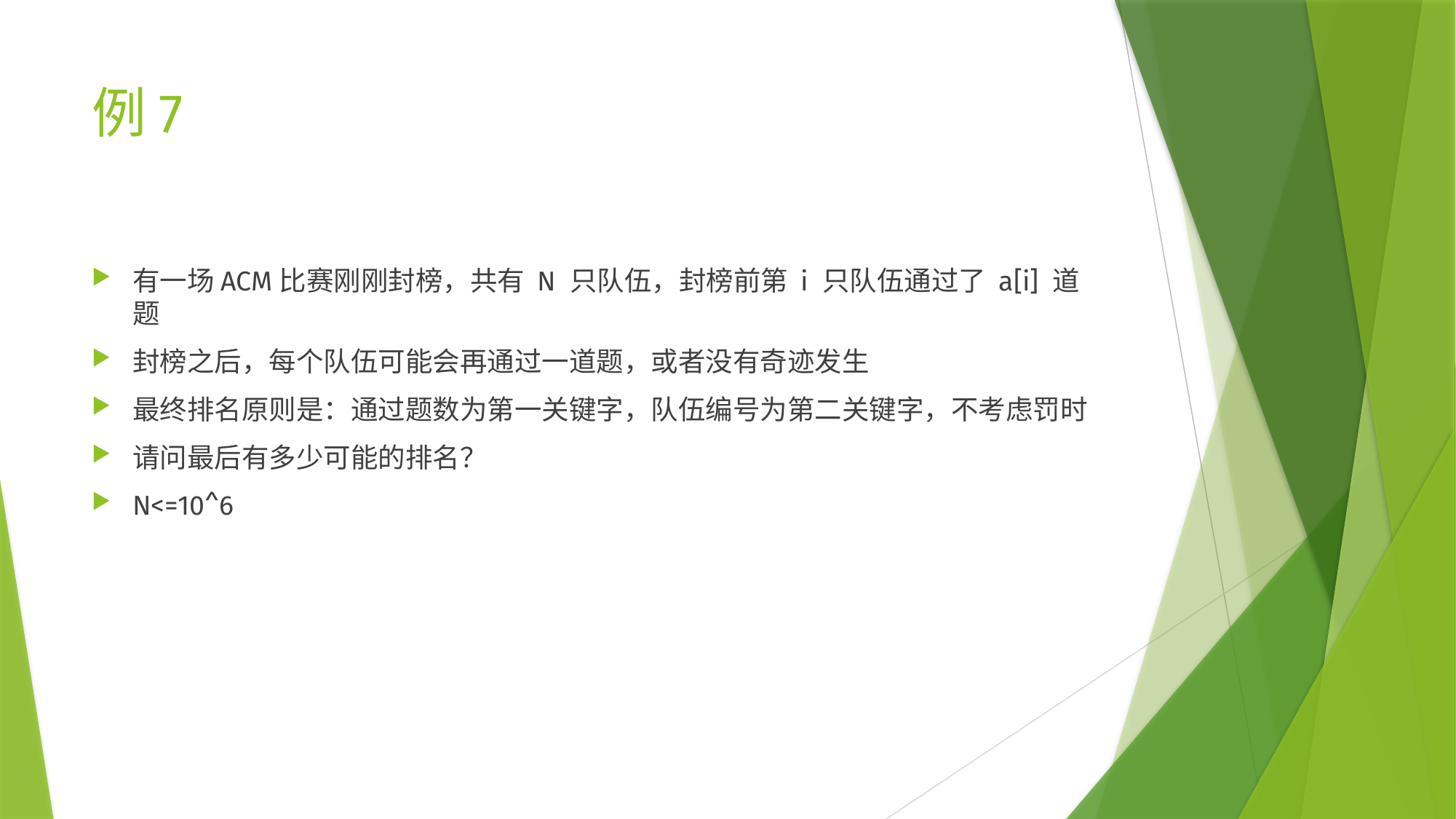

# 例7
有一场ACM比赛刚刚封榜，共有 N 只队伍，封榜前第 i 只队伍通过了 a[i] 道题
封榜之后，每个队伍可能会再通过一道题，或者没有奇迹发生
最终排名原则是：通过题数为第一关键字，队伍编号为第二关键字，不考虑罚时
请问最后有多少可能的排名？
N<=10^6